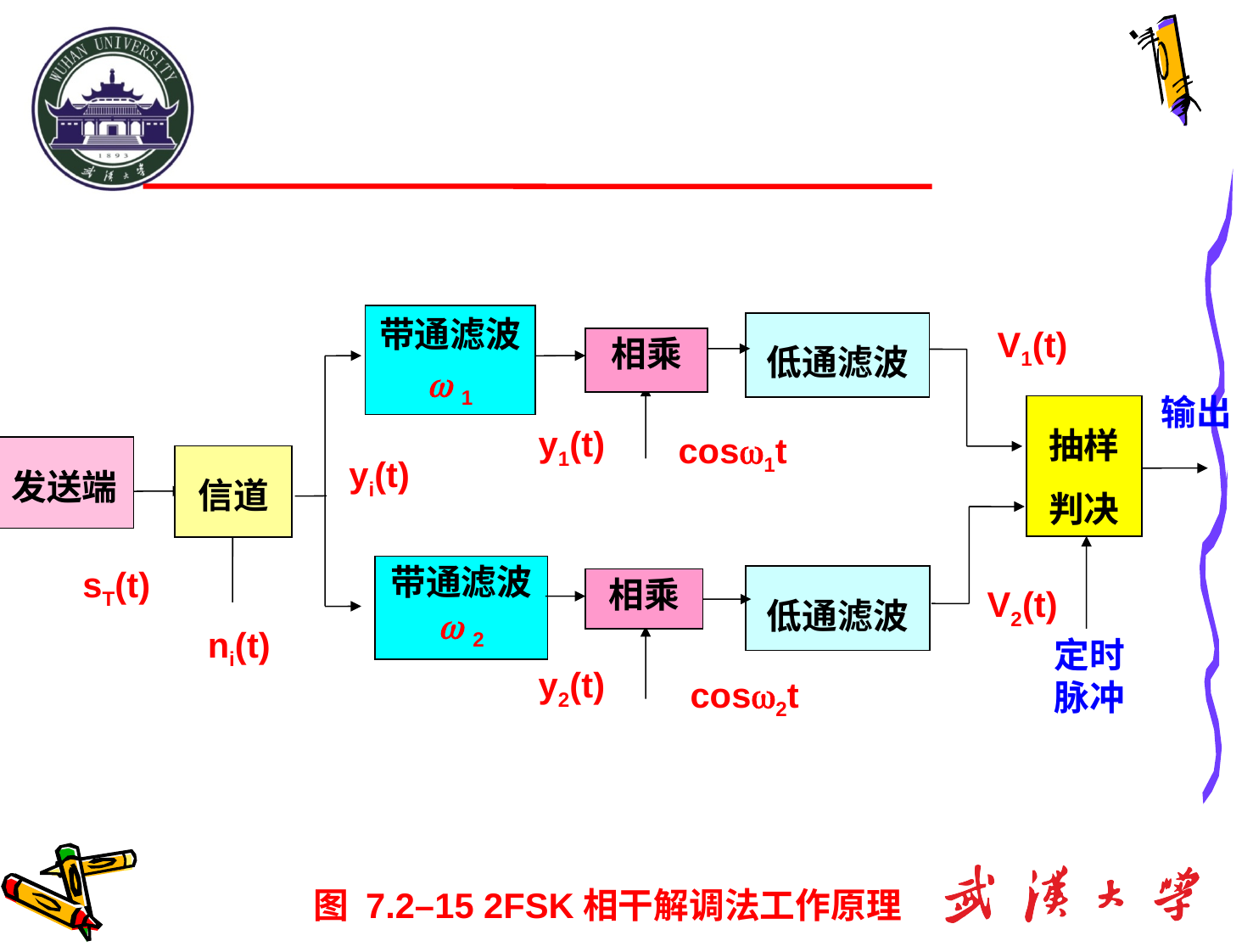

带通滤波
ω 1
低通滤波
V1(t)
相乘

输出

抽样
判决
y1(t)
cosω1t
发送端
信道
yi(t)

sT(t)
带通滤波
ω 2
低通滤波
相乘
V2(t)

ni(t)

定时脉冲
y2(t)
cosω2t

图 7.2–15 2FSK相干解调法工作原理